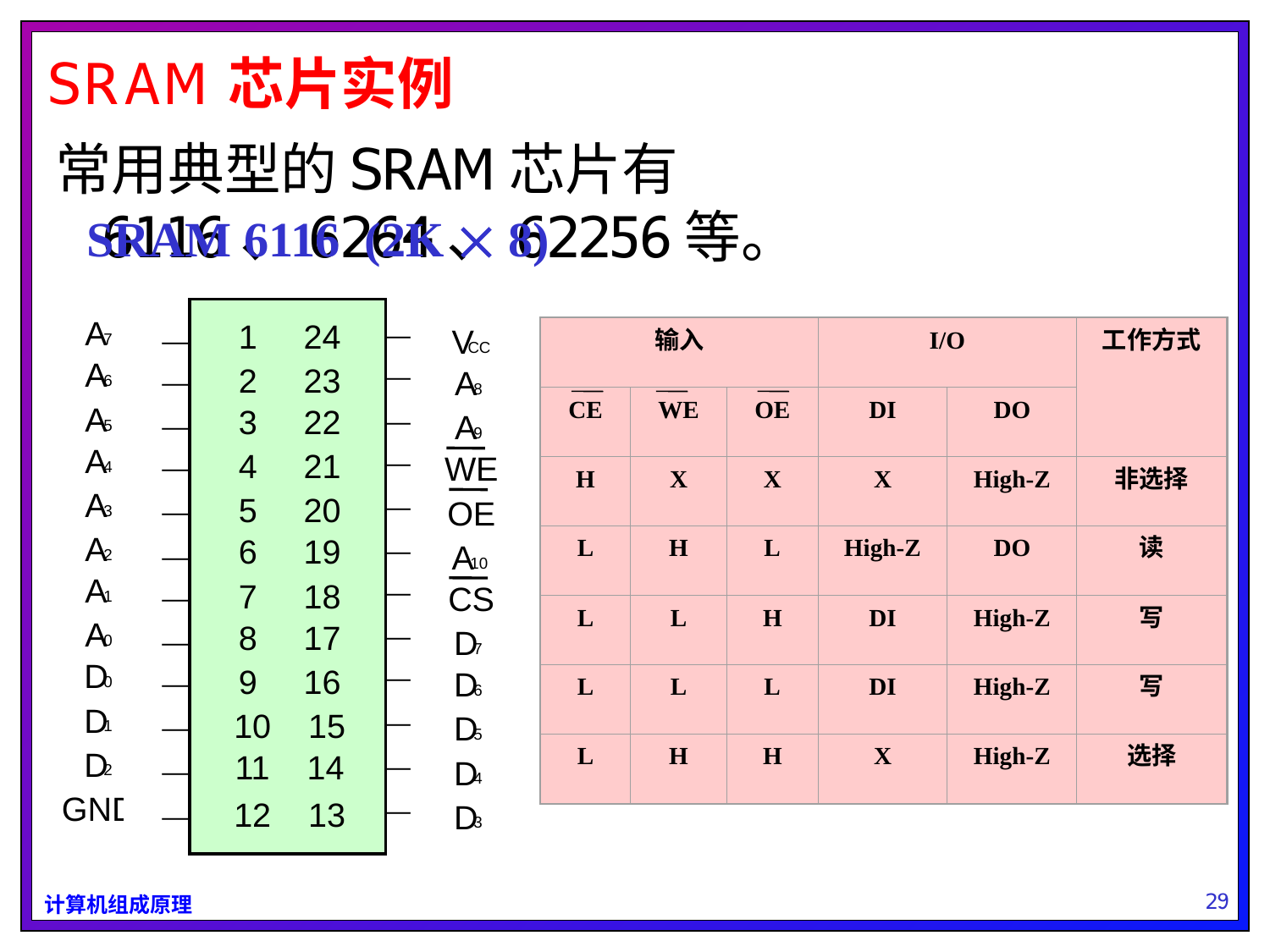

SRAM芯片实例
常用典型的SRAM芯片有6116、6264、62256等。
SRAM 6116  (2K × 8)

A

—
1     24

—
V

7
CC
A

—

—

2     23

A

6
8
A

—
3     22

—
A

5
9
A

—

—

4     21

WE

4
A

—
—
5     20

OE

3
A

—

6     19

—

A

2
10
A

—
—
7     18

CS

1
A

—

8     17

—

D

0
7
D

—
—
9     16

D

0
6
D

—

—

10    15

D

1
5

D

—
11    14

—
D

2
4
GND

—

—

12    13

D

3

输入

I/O

工作方式

CE

WE

OE

DI

DO

H

X

X

X

High-Z

非选择

L

H

L

High-Z

DO

读

L

L

H

DI

High-Z

写

L

L

L

DI

High-Z

写

L

H

H

X

High-Z

选择